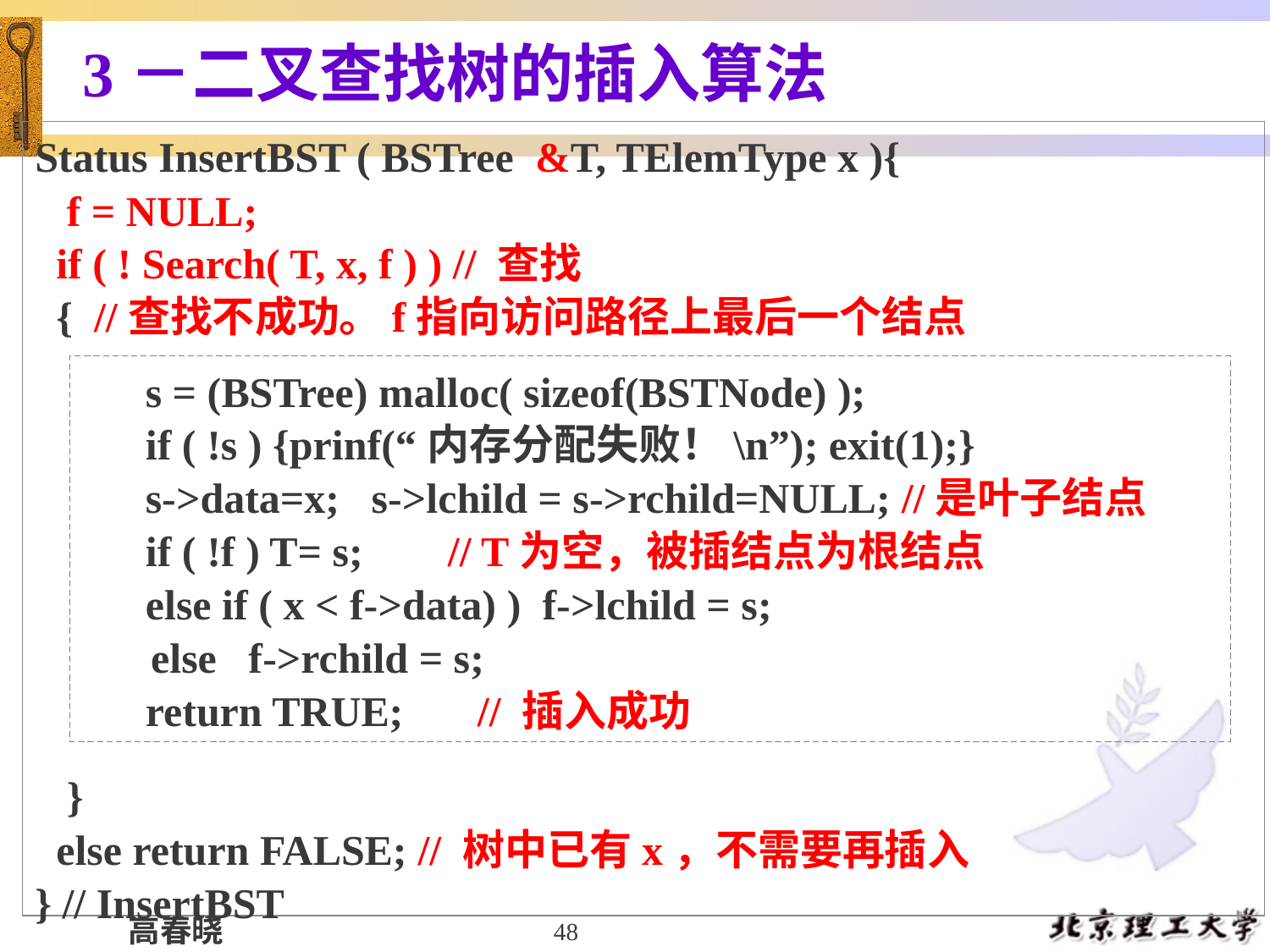

# 3－二叉查找树的插入算法
Status InsertBST ( BSTree  &T, TElemType x ){
   f = NULL;
  if ( ! Search( T, x, f ) ) // 查找
  {  //查找不成功。f指向访问路径上最后一个结点

   }
  else return FALSE; // 树中已有x，不需要再插入
} // InsertBST
      s = (BSTree) malloc( sizeof(BSTNode) );
      if ( !s ) {prinf(“内存分配失败！\n”); exit(1);}
      s->data=x;   s->lchild = s->rchild=NULL; //是叶子结点
      if ( !f ) T= s;        // T为空，被插结点为根结点
      else if ( x < f->data) )  f->lchild = s;
	  else   f->rchild = s;
      return TRUE;       // 插入成功
48